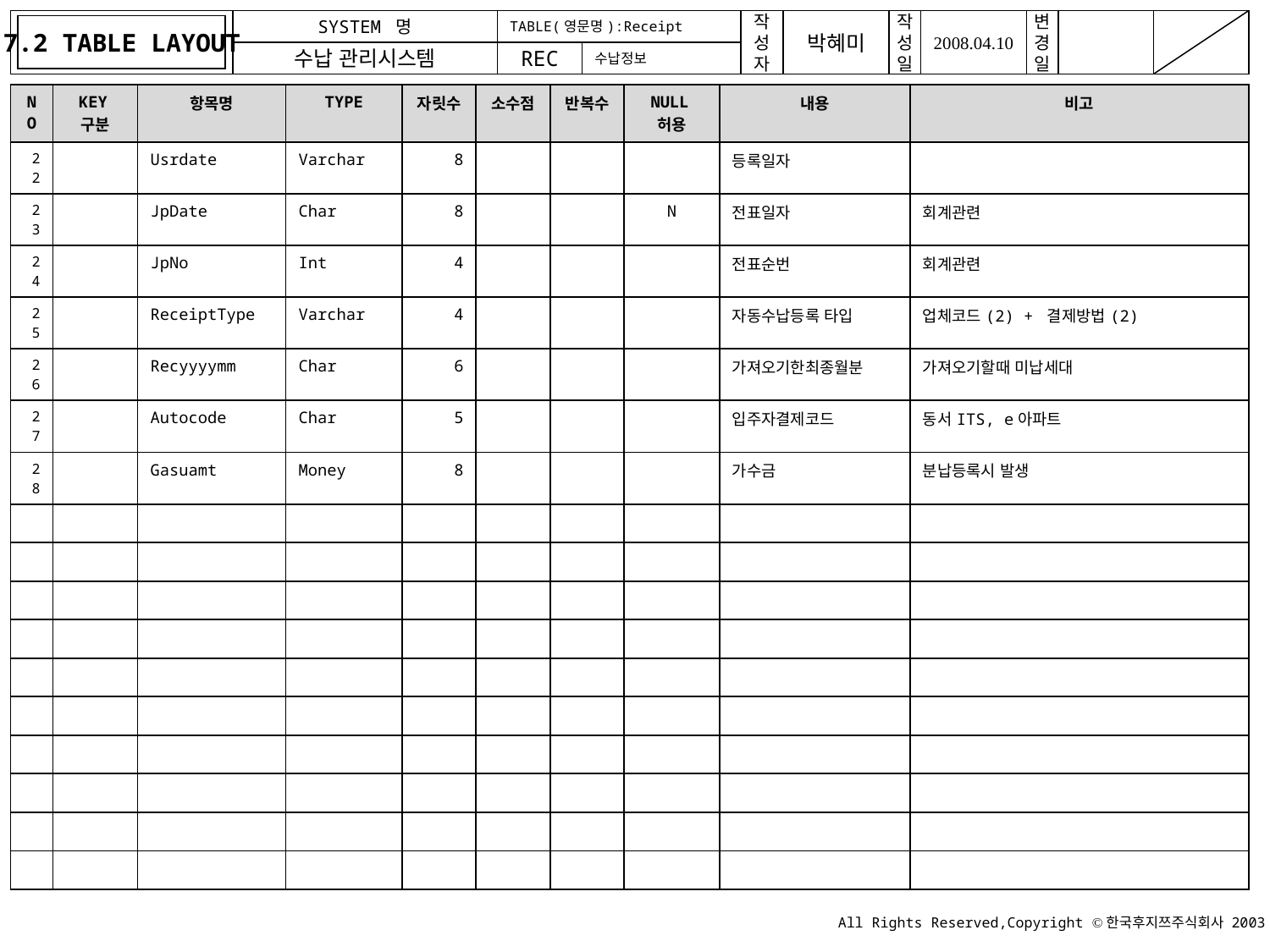

7.2 TABLE LAYOUT
TABLE(영문명):Receipt
수납정보
| NO | KEY구분 | 항목명 | TYPE | 자릿수 | 소수점 | 반복수 | NULL허용 | 내용 | 비고 |
| --- | --- | --- | --- | --- | --- | --- | --- | --- | --- |
| 22 |  | Usrdate | Varchar | 8 |  |  |  | 등록일자 |  |
| 23 |  | JpDate | Char | 8 |  |  | N | 전표일자 | 회계관련 |
| 24 |  | JpNo | Int | 4 |  |  |  | 전표순번 | 회계관련 |
| 25 |  | ReceiptType | Varchar | 4 |  |  |  | 자동수납등록 타입 | 업체코드(2) + 결제방법(2) |
| 26 |  | Recyyyymm | Char | 6 |  |  |  | 가져오기한최종월분 | 가져오기할때 미납세대 |
| 27 |  | Autocode | Char | 5 |  |  |  | 입주자결제코드 | 동서ITS, e아파트 |
| 28 |  | Gasuamt | Money | 8 |  |  |  | 가수금 | 분납등록시 발생 |
|  |  |  |  |  |  |  |  |  |  |
|  |  |  |  |  |  |  |  |  |  |
|  |  |  |  |  |  |  |  |  |  |
|  |  |  |  |  |  |  |  |  |  |
|  |  |  |  |  |  |  |  |  |  |
|  |  |  |  |  |  |  |  |  |  |
|  |  |  |  |  |  |  |  |  |  |
|  |  |  |  |  |  |  |  |  |  |
|  |  |  |  |  |  |  |  |  |  |
|  |  |  |  |  |  |  |  |  |  |